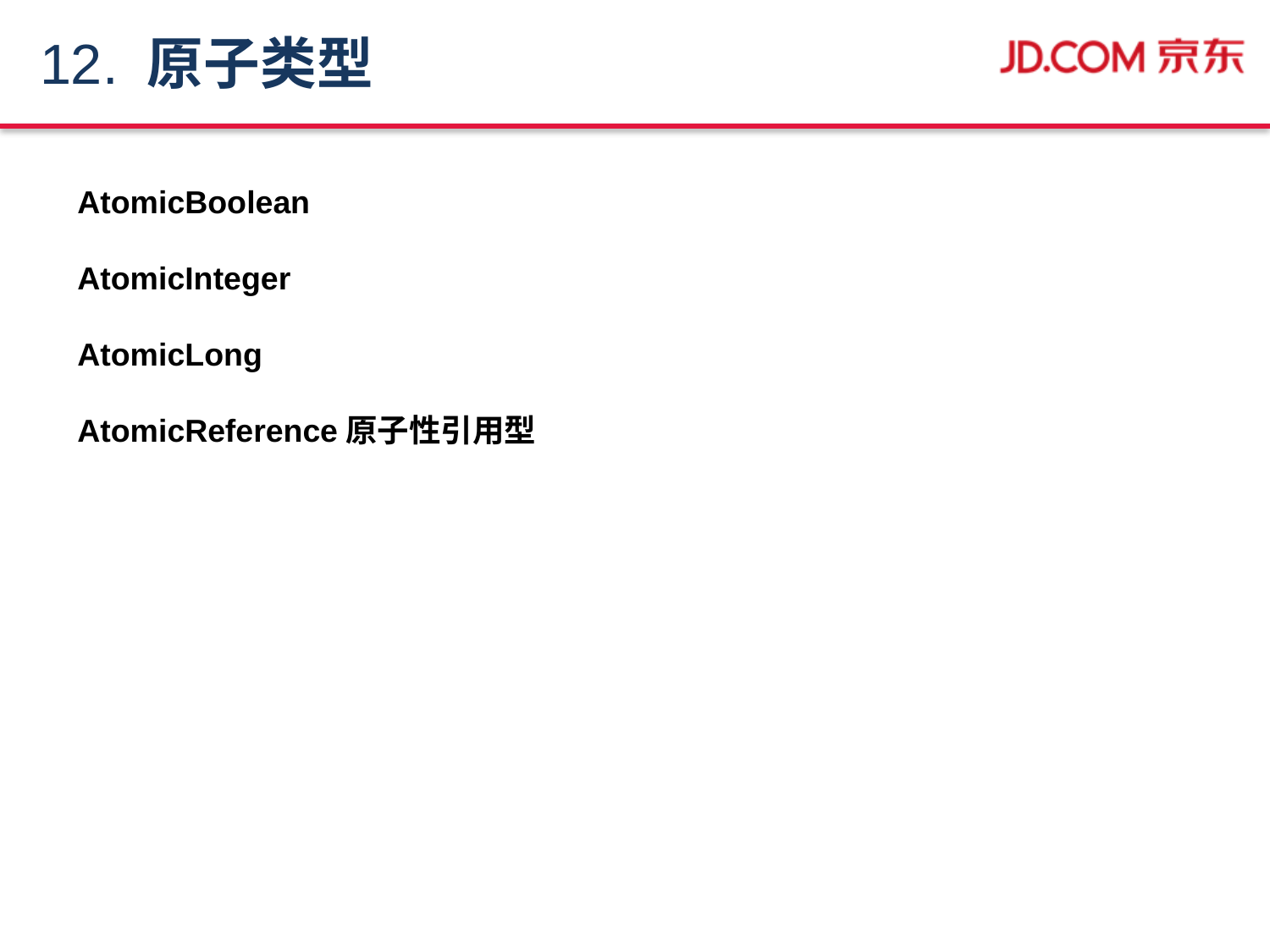

# 12. 原子类型
AtomicBoolean

AtomicInteger

AtomicLong

AtomicReference原子性引用型